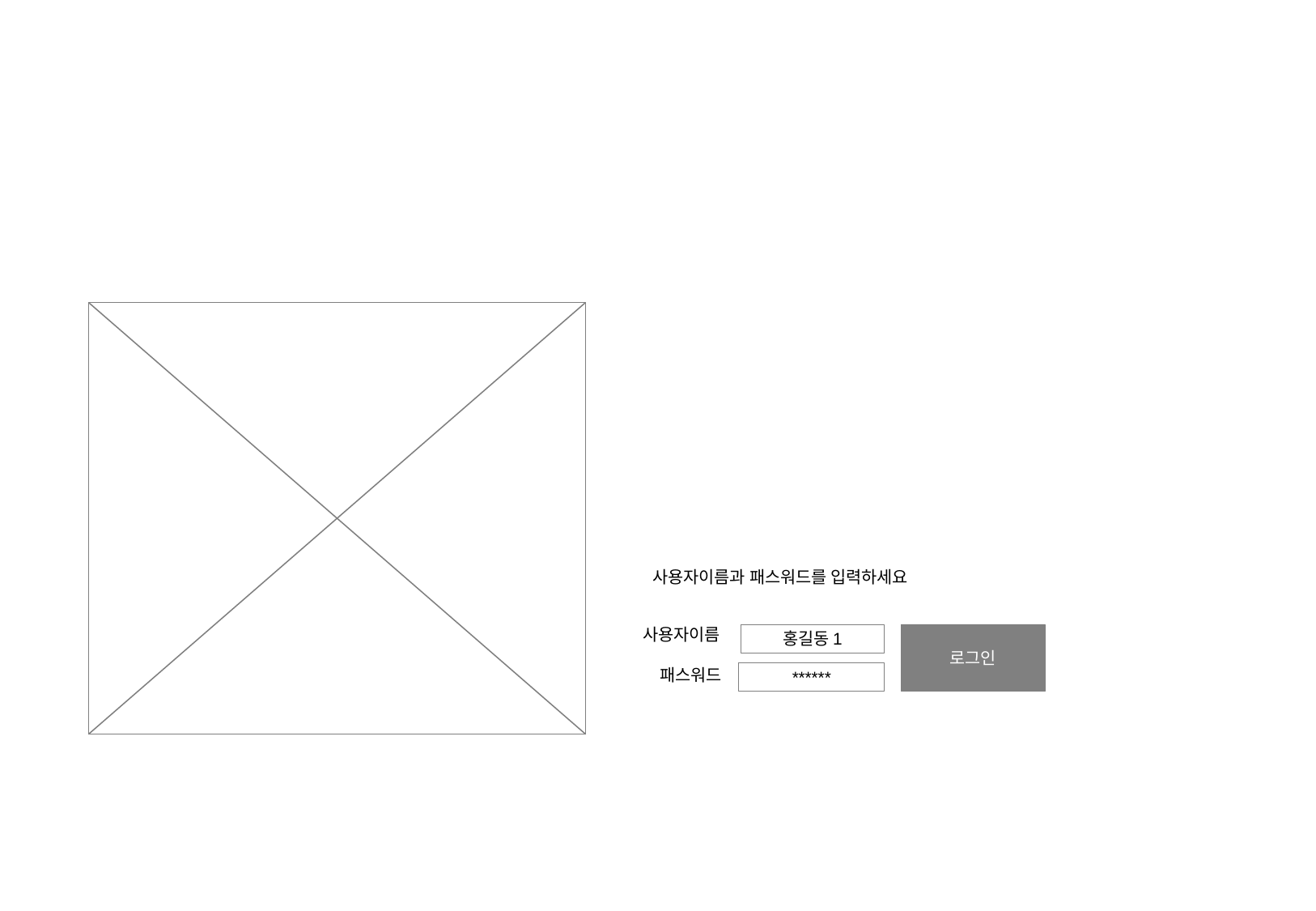

사용자이름과 패스워드를 입력하세요
사용자이름
홍길동1
로그인
******
패스워드